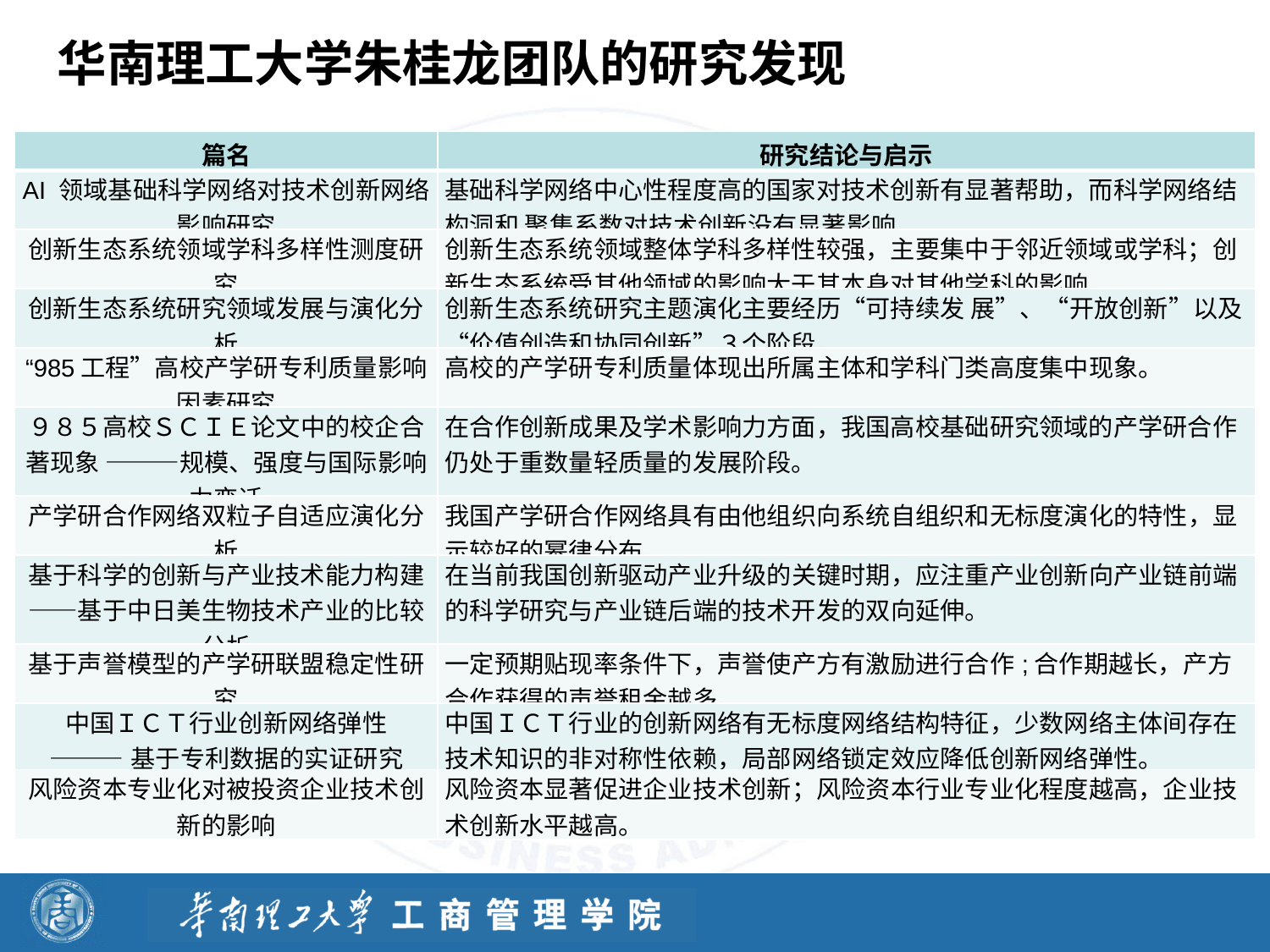

华南理工大学朱桂龙团队的研究发现
表1  朱桂龙团队

| 篇名 | 研究结论与启示 |
| --- | --- |
| AI 领域基础科学网络对技术创新网络影响研究 | 基础科学网络中心性程度高的国家对技术创新有显著帮助，而科学网络结构洞和 聚集系数对技术创新没有显著影响。 |
| 创新生态系统领域学科多样性测度研究 | 创新生态系统领域整体学科多样性较强，主要集中于邻近领域或学科；创新生态系统受其他领域的影响大于其本身对其他学科的影响。 |
| 创新生态系统研究领域发展与演化分析 | 创新生态系统研究主题演化主要经历“可持续发 展”、“开放创新”以及“价值创造和协同创新”３个阶段。 |
| “985工程”高校产学研专利质量影响因素研究 | 高校的产学研专利质量体现出所属主体和学科门类高度集中现象。 |
| ９８５高校ＳＣＩＥ论文中的校企合著现象 ———规模、强度与国际影响力变迁 | 在合作创新成果及学术影响力方面，我国高校基础研究领域的产学研合作仍处于重数量轻质量的发展阶段。 |
| 产学研合作网络双粒子自适应演化分析 | 我国产学研合作网络具有由他组织向系统自组织和无标度演化的特性，显示较好的幂律分布。 |
| 基于科学的创新与产业技术能力构建 ——基于中日美生物技术产业的比较分析 | 在当前我国创新驱动产业升级的关键时期，应注重产业创新向产业链前端的科学研究与产业链后端的技术开发的双向延伸。 |
| 基于声誉模型的产学研联盟稳定性研究 | 一定预期贴现率条件下，声誉使产方有激励进行合作;合作期越长，产方合作获得的声誉租金越多。 |
| 中国ＩＣＴ行业创新网络弹性 ———基于专利数据的实证研究 | 中国ＩＣＴ行业的创新网络有无标度网络结构特征，少数网络主体间存在技术知识的非对称性依赖，局部网络锁定效应降低创新网络弹性。 |
| 风险资本专业化对被投资企业技术创新的影响 | 风险资本显著促进企业技术创新；风险资本行业专业化程度越高，企业技术创新水平越高。 |